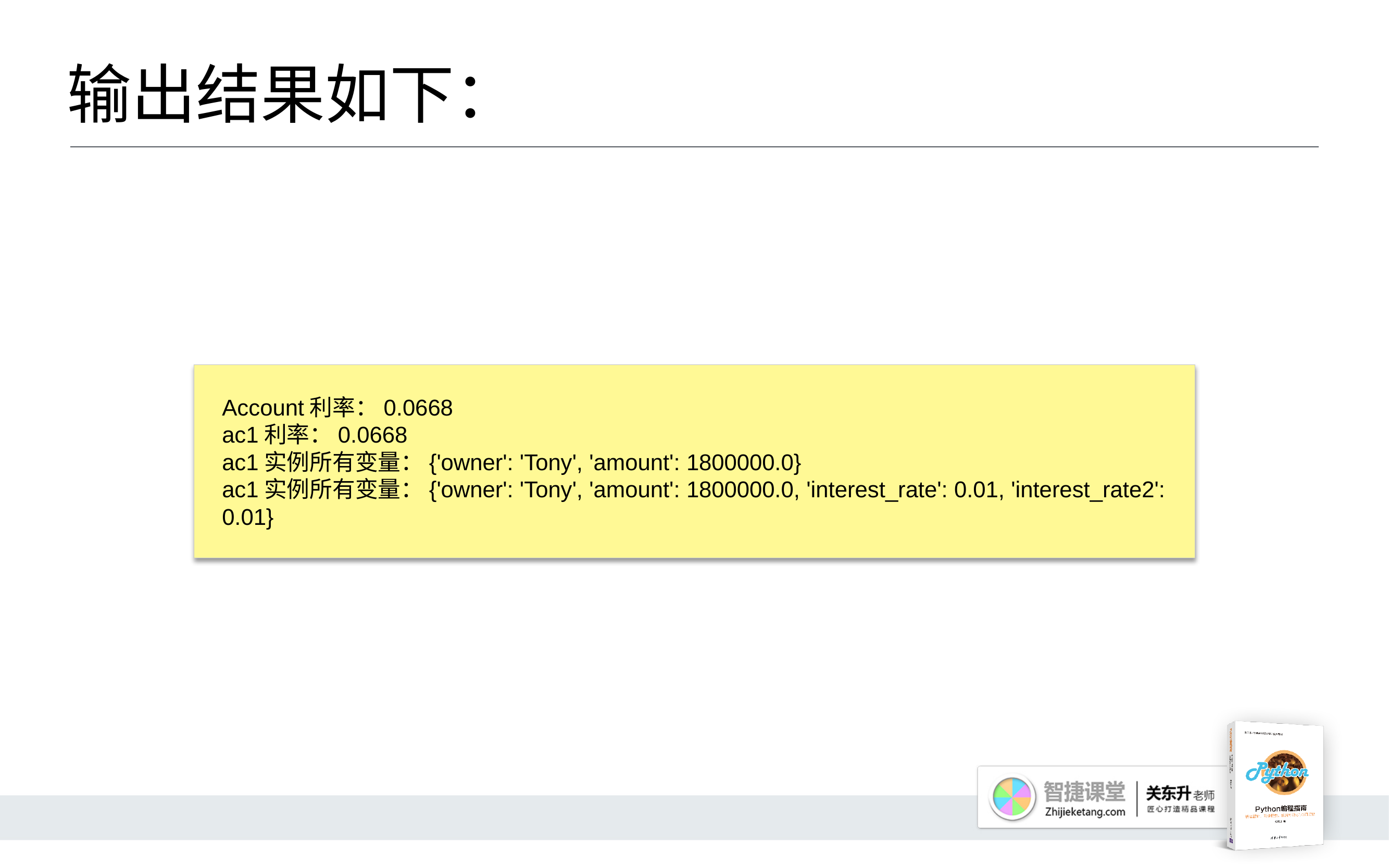

# 输出结果如下：
Account利率：0.0668
ac1利率：0.0668
ac1实例所有变量：{'owner': 'Tony', 'amount': 1800000.0}
ac1实例所有变量：{'owner': 'Tony', 'amount': 1800000.0, 'interest_rate': 0.01, 'interest_rate2': 0.01}